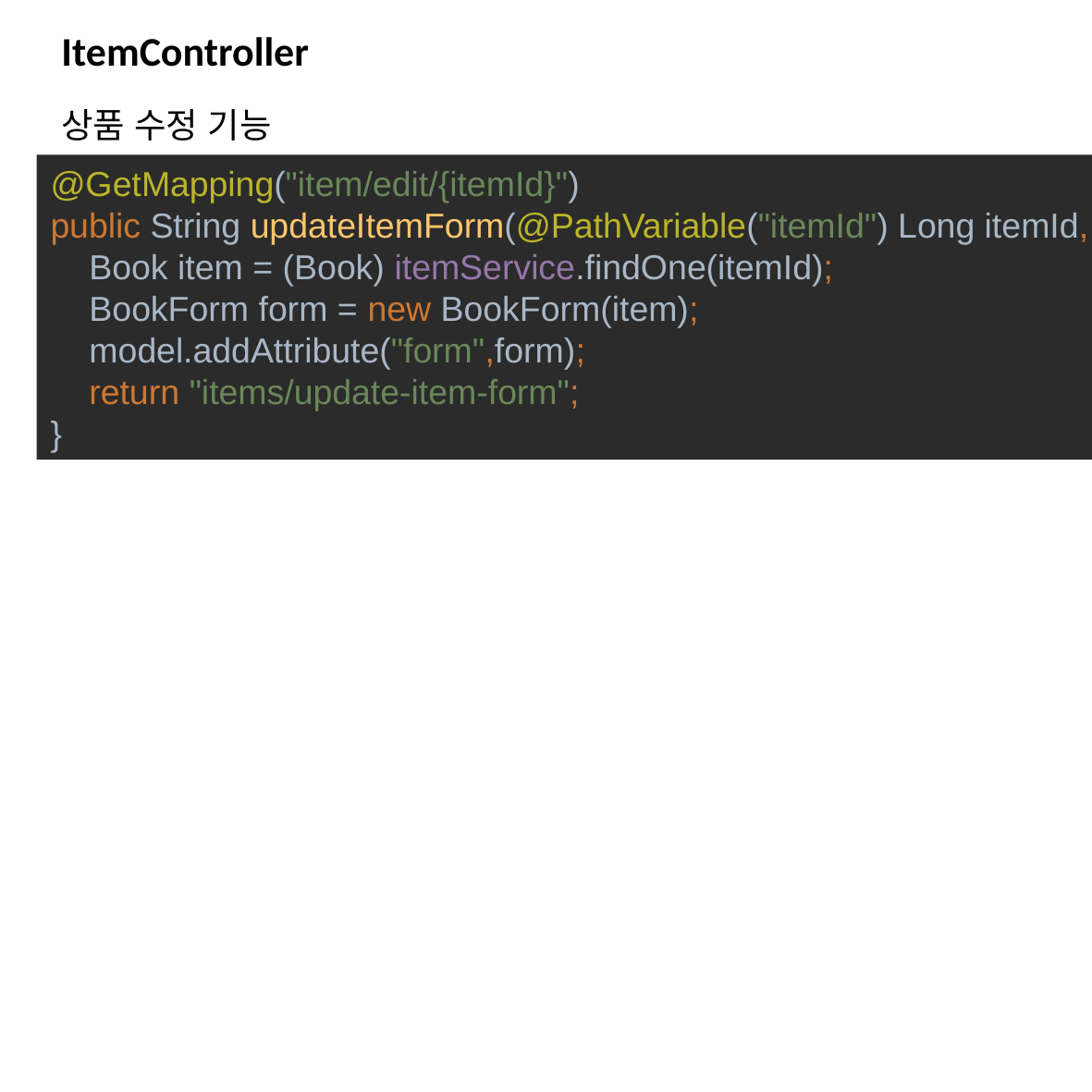

# ItemController
상품 수정 기능
@GetMapping("item/edit/{itemId}")
public String updateItemForm(@PathVariable("itemId") Long itemId, Model model){
    Book item = (Book) itemService.findOne(itemId);
    BookForm form = new BookForm(item);
    model.addAttribute("form",form);
    return "items/update-item-form";
}